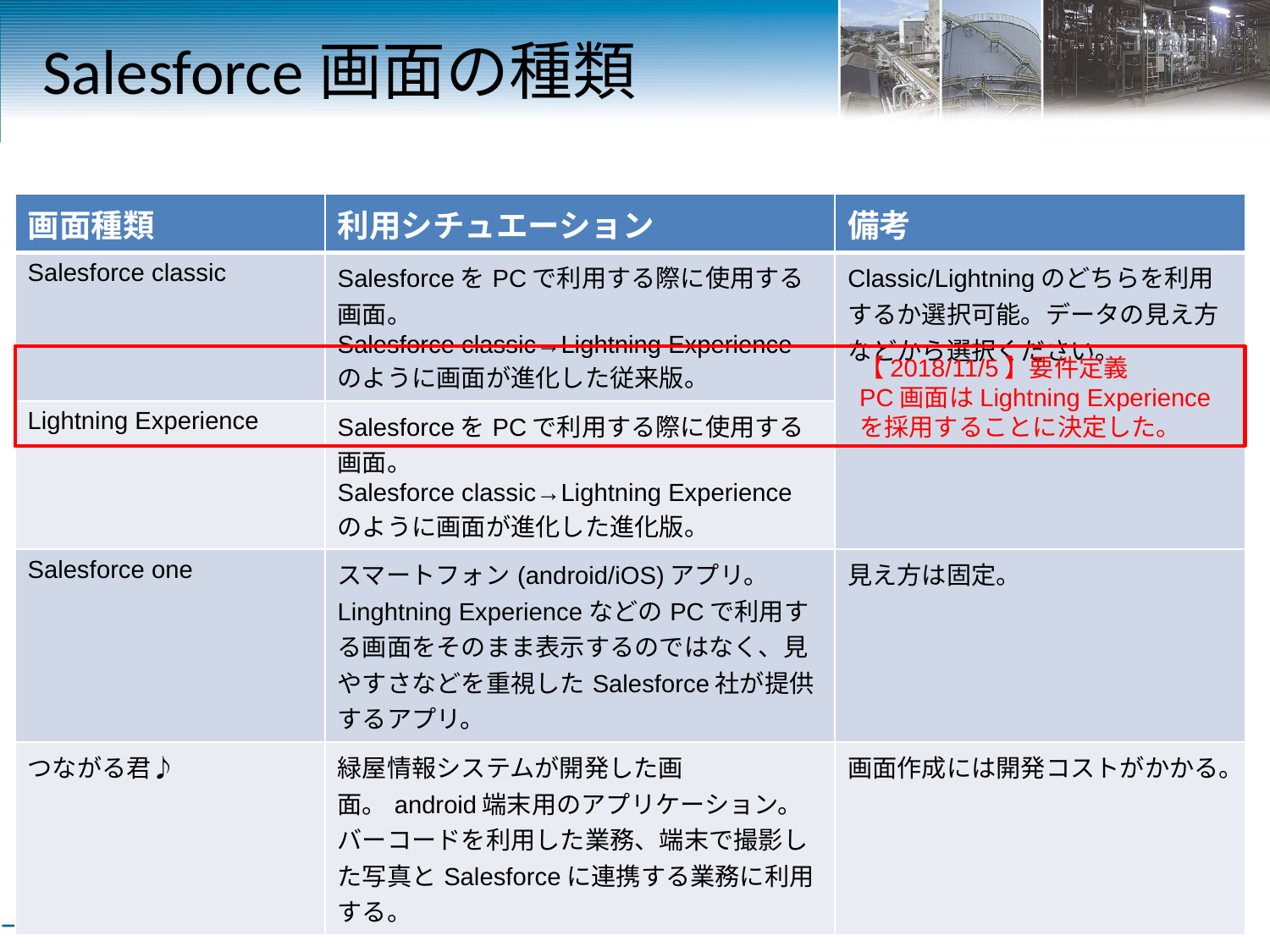

# Salesforce画面の種類
| 画面種類 | 利用シチュエーション | 備考 |
| --- | --- | --- |
| Salesforce classic | SalesforceをPCで利用する際に使用する画面。 Salesforce classic→Lightning Experience のように画面が進化した従来版。 | Classic/Lightningのどちらを利用するか選択可能。データの見え方などから選択ください。 |
| Lightning Experience | SalesforceをPCで利用する際に使用する画面。 Salesforce classic→Lightning Experience のように画面が進化した進化版。 |  |
| Salesforce one | スマートフォン(android/iOS)アプリ。 Linghtning ExperienceなどのPCで利用する画面をそのまま表示するのではなく、見やすさなどを重視したSalesforce社が提供するアプリ。 | 見え方は固定。 |
| つながる君♪ | 緑屋情報システムが開発した画面。android端末用のアプリケーション。 バーコードを利用した業務、端末で撮影した写真とSalesforceに連携する業務に利用する。 | 画面作成には開発コストがかかる。 |

【2018/11/5】要件定義
PC画面はLightning Experience
を採用することに決定した。